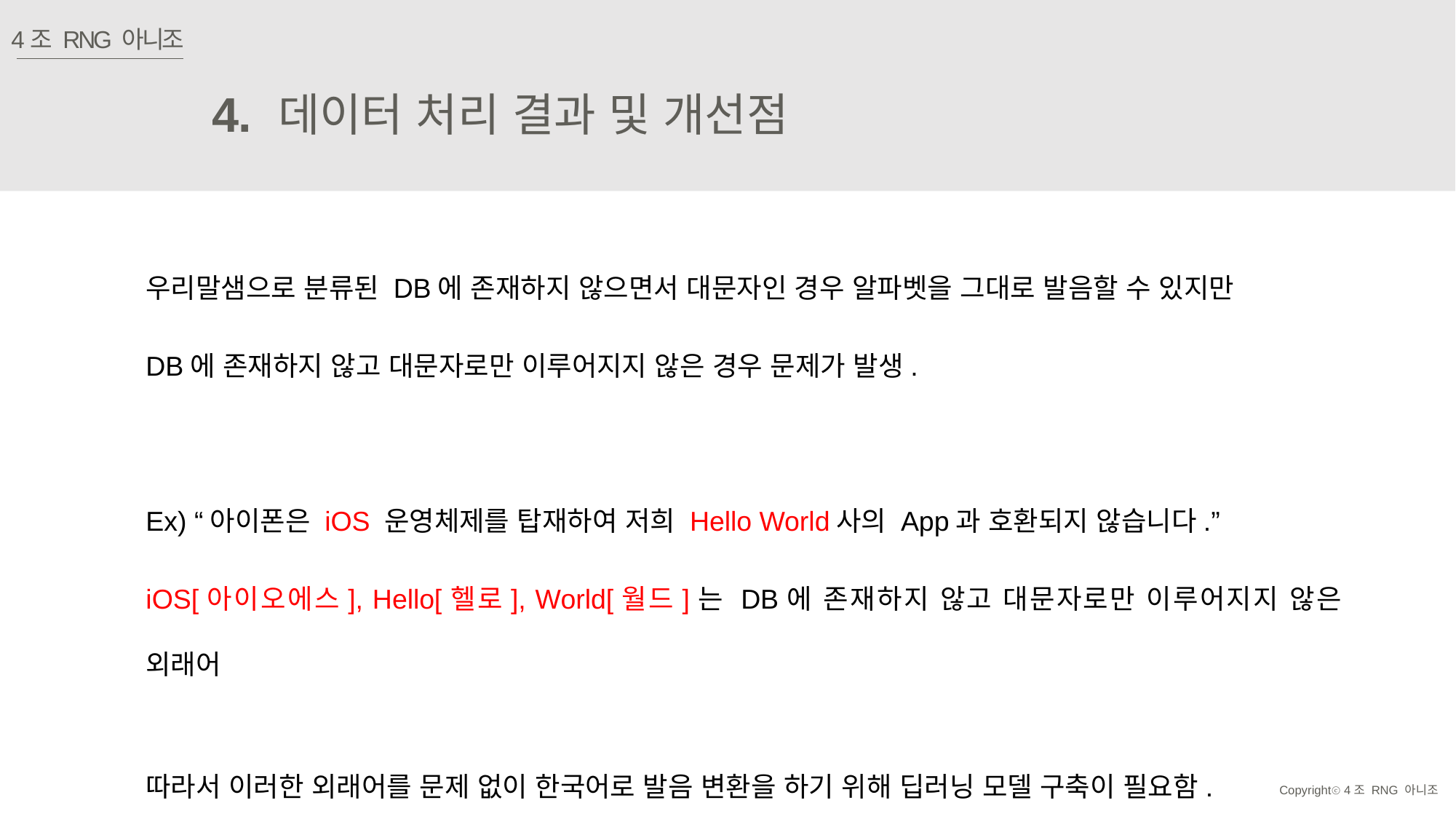

4조 RNG 아니조
4.
데이터 처리 결과 및 개선점
우리말샘으로 분류된 DB에 존재하지 않으면서 대문자인 경우 알파벳을 그대로 발음할 수 있지만
DB에 존재하지 않고 대문자로만 이루어지지 않은 경우 문제가 발생.

Ex) “아이폰은 iOS 운영체제를 탑재하여 저희 Hello World사의 App과 호환되지 않습니다.”
iOS[아이오에스], Hello[헬로], World[월드]는 DB에 존재하지 않고 대문자로만 이루어지지 않은 외래어

따라서 이러한 외래어를 문제 없이 한국어로 발음 변환을 하기 위해 딥러닝 모델 구축이 필요함.